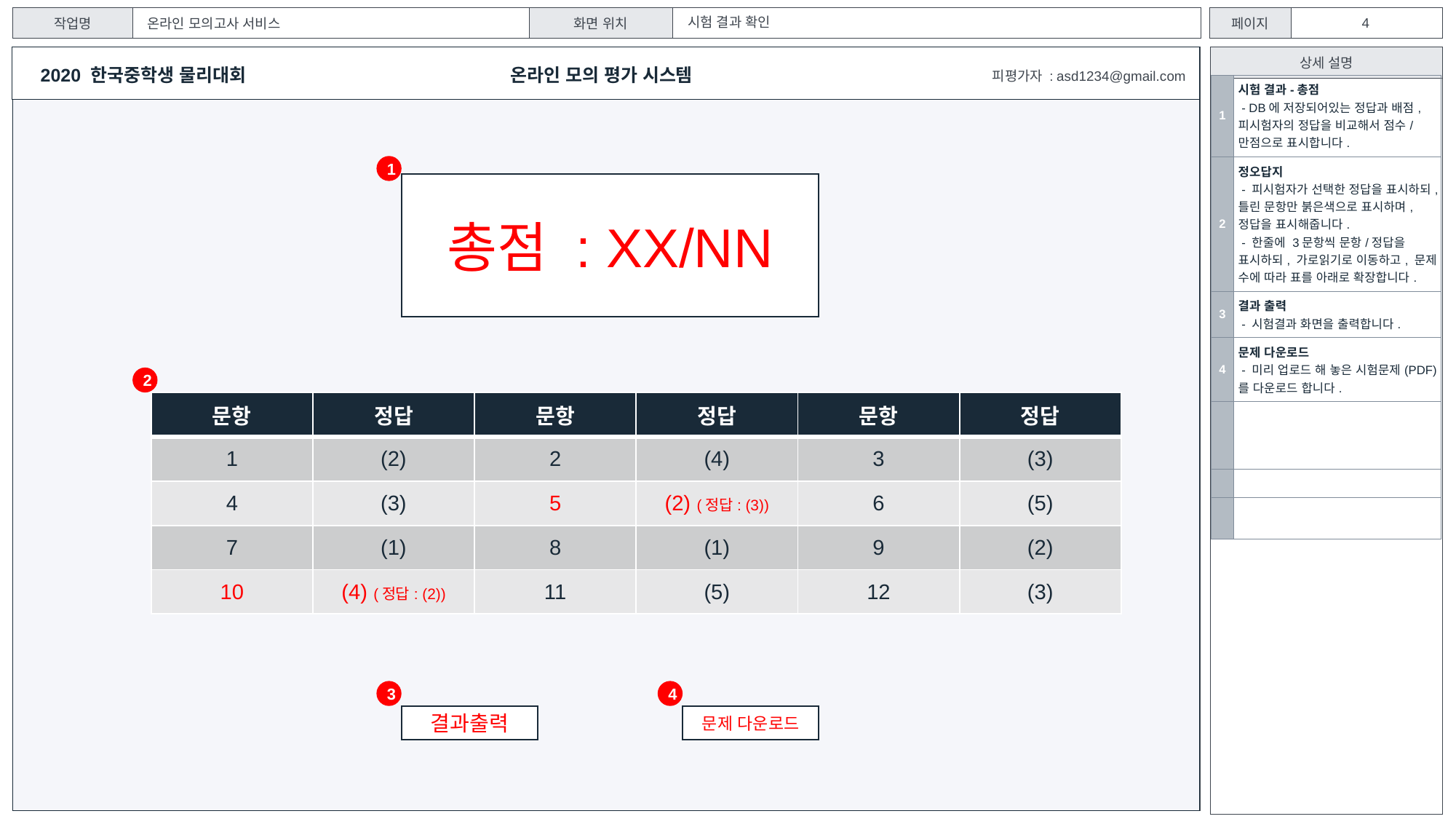

시험 결과 확인
2020 한국중학생 물리대회
온라인 모의 평가 시스템
피평가자 :
asd1234@gmail.com
| 1 | 시험 결과-총점 - DB에 저장되어있는 정답과 배점, 피시험자의 정답을 비교해서 점수/만점으로 표시합니다. |
| --- | --- |
| 2 | 정오답지 - 피시험자가 선택한 정답을 표시하되, 틀린 문항만 붉은색으로 표시하며, 정답을 표시해줍니다. - 한줄에 3문항씩 문항/정답을 표시하되, 가로읽기로 이동하고, 문제 수에 따라 표를 아래로 확장합니다. |
| 3 | 결과 출력 - 시험결과 화면을 출력합니다. |
| 4 | 문제 다운로드 - 미리 업로드 해 놓은 시험문제(PDF)를 다운로드 합니다. |
|  |  |
|  |  |
|  |  |

1
총점 : XX/NN
2
| 문항 | 정답 | 문항 | 정답 | 문항 | 정답 |
| --- | --- | --- | --- | --- | --- |
| 1 | (2) | 2 | (4) | 3 | (3) |
| 4 | (3) | 5 | (2) (정답: (3)) | 6 | (5) |
| 7 | (1) | 8 | (1) | 9 | (2) |
| 10 | (4) (정답: (2)) | 11 | (5) | 12 | (3) |
3
4
결과출력
문제 다운로드